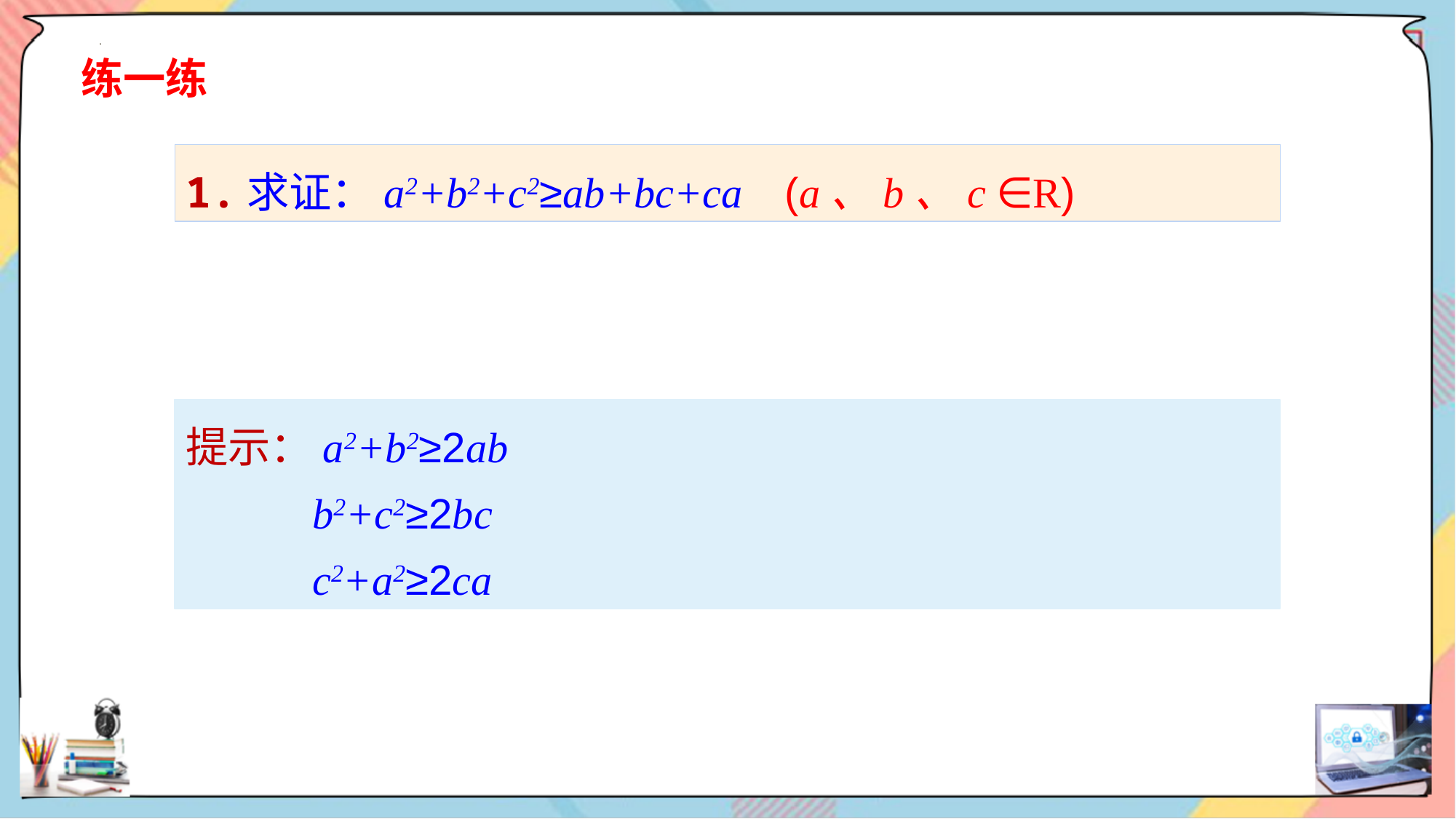

练一练
1.求证：a2+b2+c2≥ab+bc+ca    (a、b、c ∈R)
提示：a2+b2≥2ab
            b2+c2≥2bc
            c2+a2≥2ca